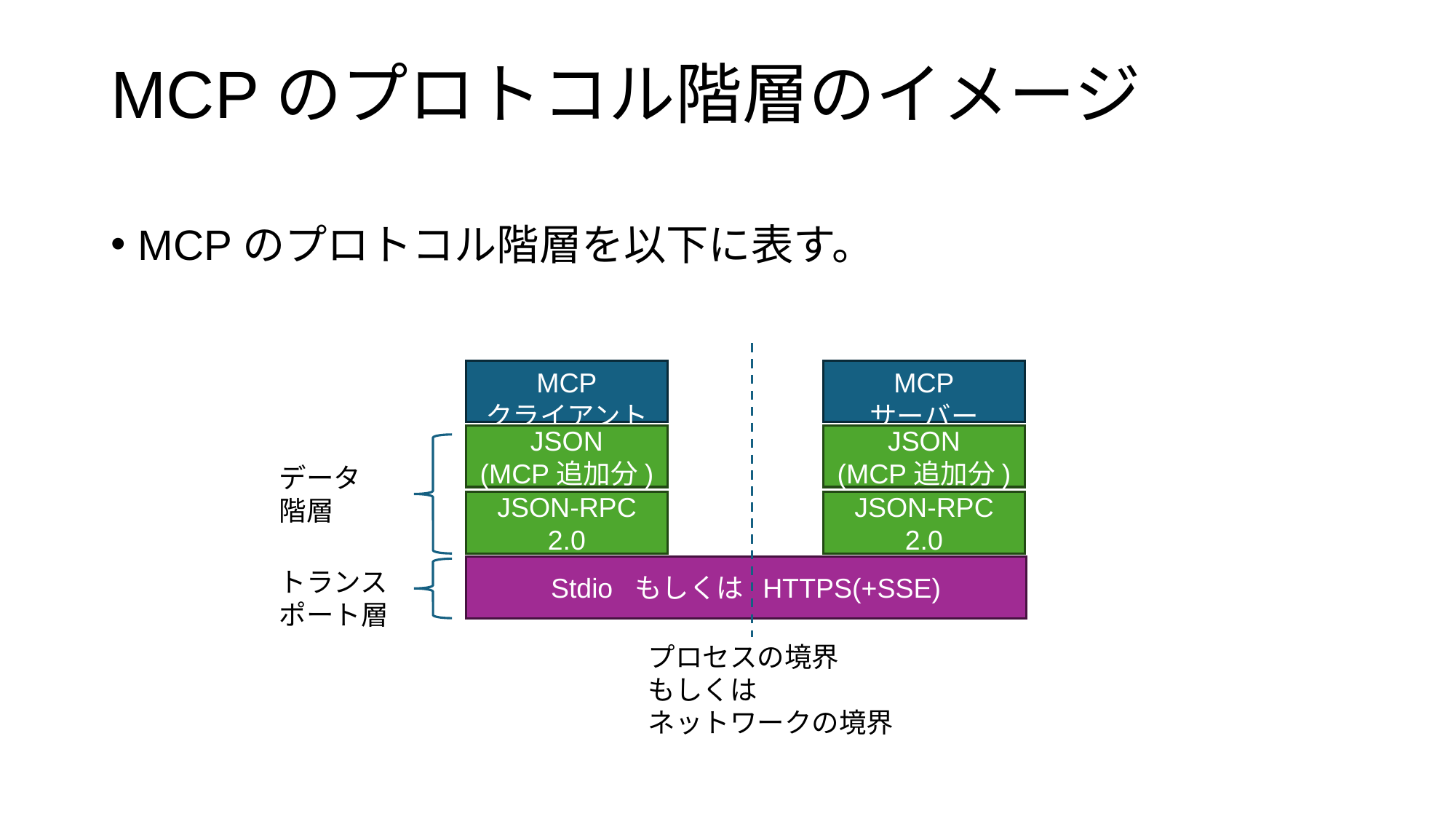

# MCPのプロトコル階層のイメージ
MCPのプロトコル階層を以下に表す。
MCP
クライアント
MCP
サーバー
JSON
(MCP追加分)
JSON
(MCP追加分)

データ
階層
JSON-RPC 2.0
JSON-RPC 2.0
Stdio  もしくは  HTTPS(+SSE)

トランスポート層
プロセスの境界
もしくは
ネットワークの境界